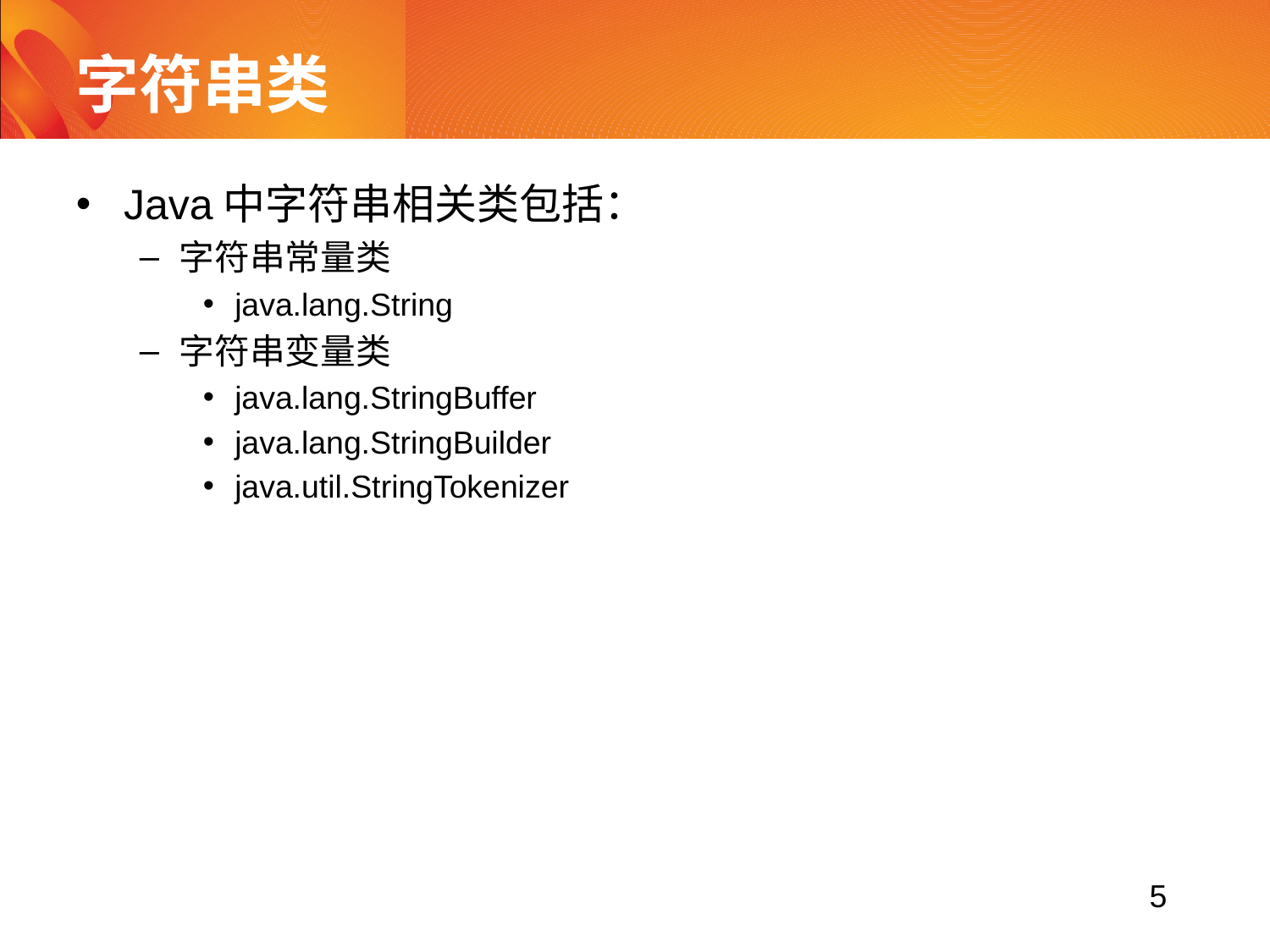

# 字符串类
Java中字符串相关类包括：
字符串常量类
java.lang.String
字符串变量类
java.lang.StringBuffer
java.lang.StringBuilder
java.util.StringTokenizer